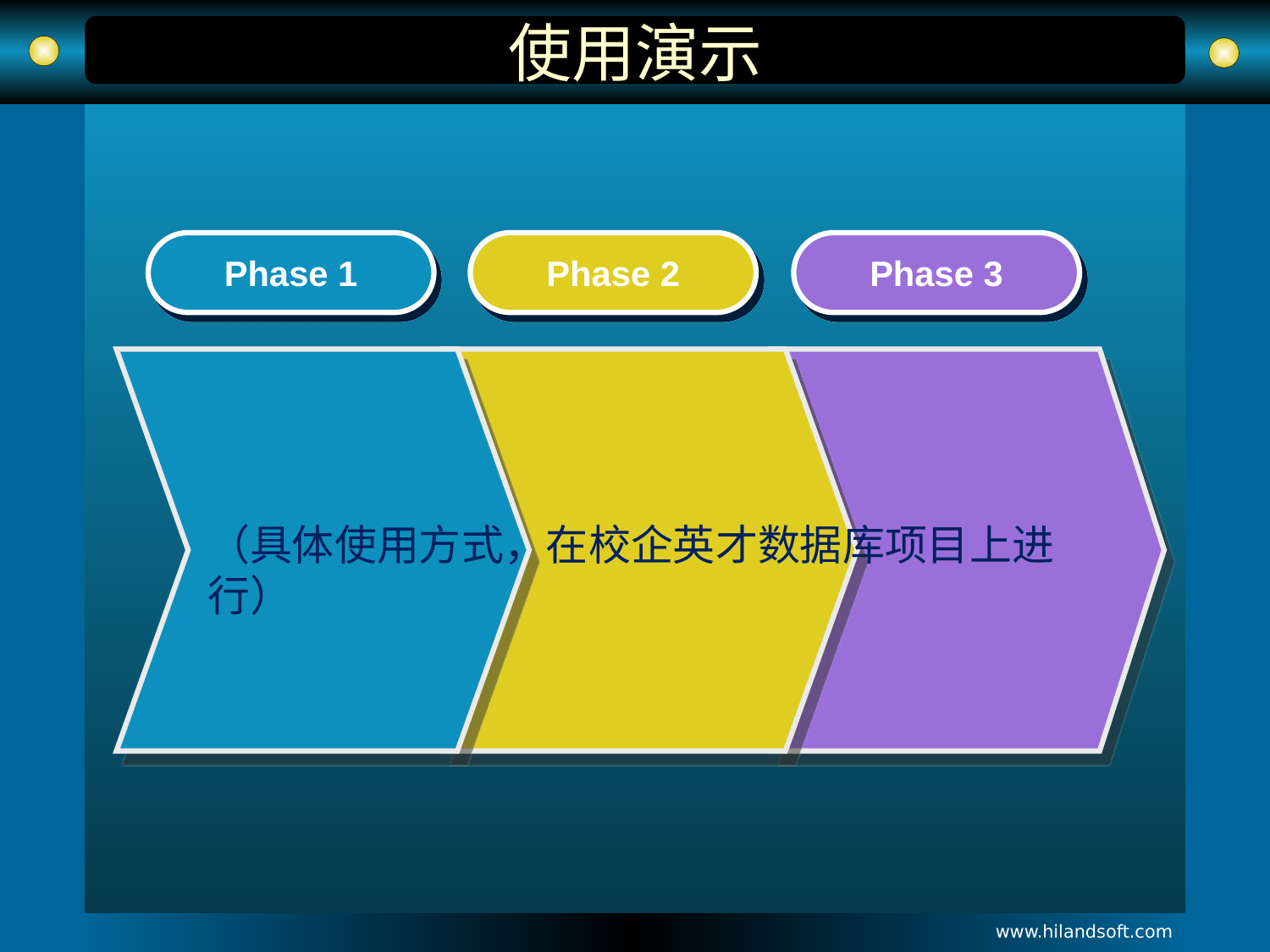

# 使用演示
Phase 1
Phase 2
Phase 3

（具体使用方式，在校企英才数据库项目上进行）
www.hilandsoft.com